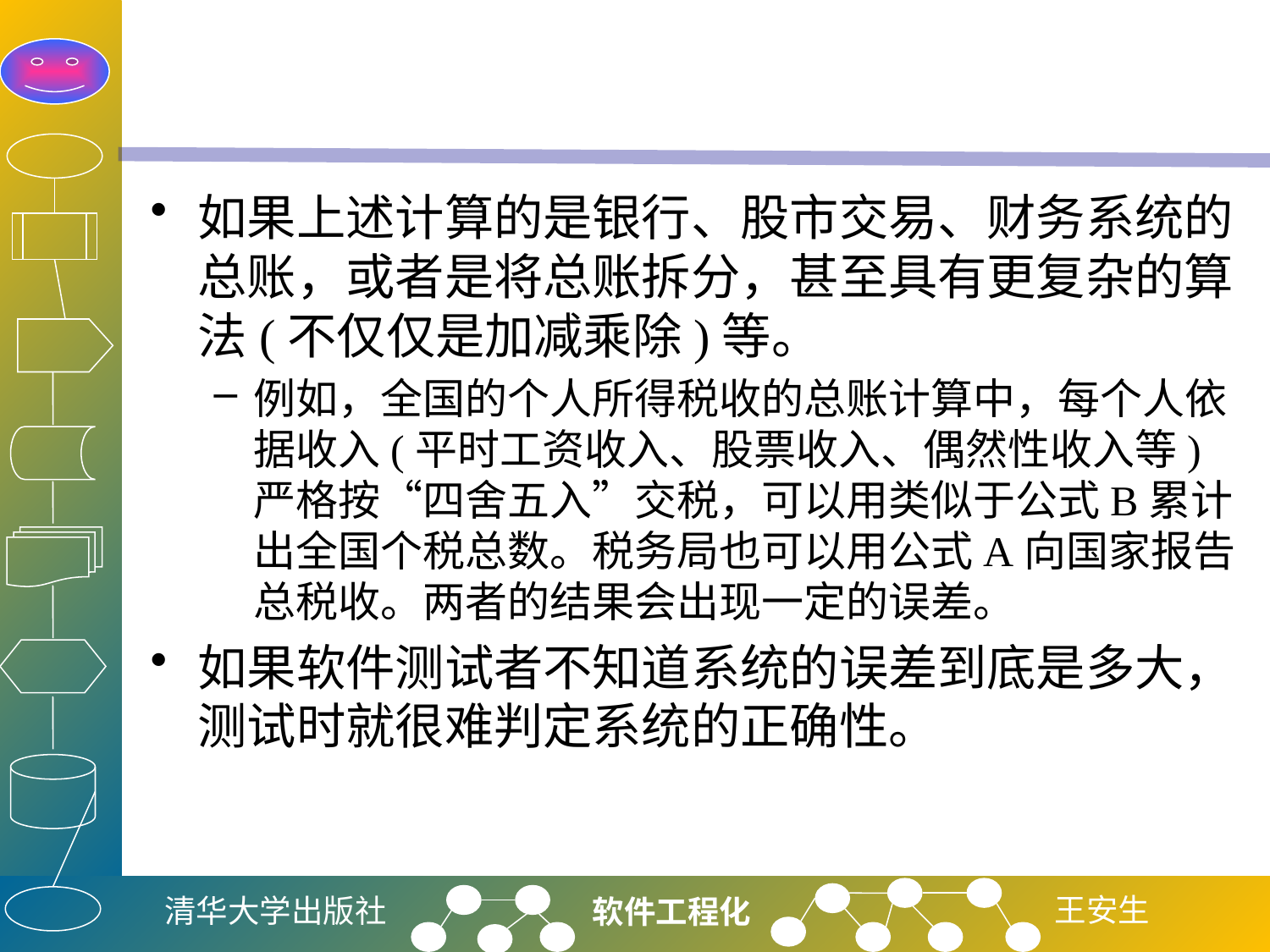

#
如果上述计算的是银行、股市交易、财务系统的总账，或者是将总账拆分，甚至具有更复杂的算法(不仅仅是加减乘除)等。
例如，全国的个人所得税收的总账计算中，每个人依据收入(平时工资收入、股票收入、偶然性收入等)严格按“四舍五入”交税，可以用类似于公式B累计出全国个税总数。税务局也可以用公式A向国家报告总税收。两者的结果会出现一定的误差。
如果软件测试者不知道系统的误差到底是多大，测试时就很难判定系统的正确性。